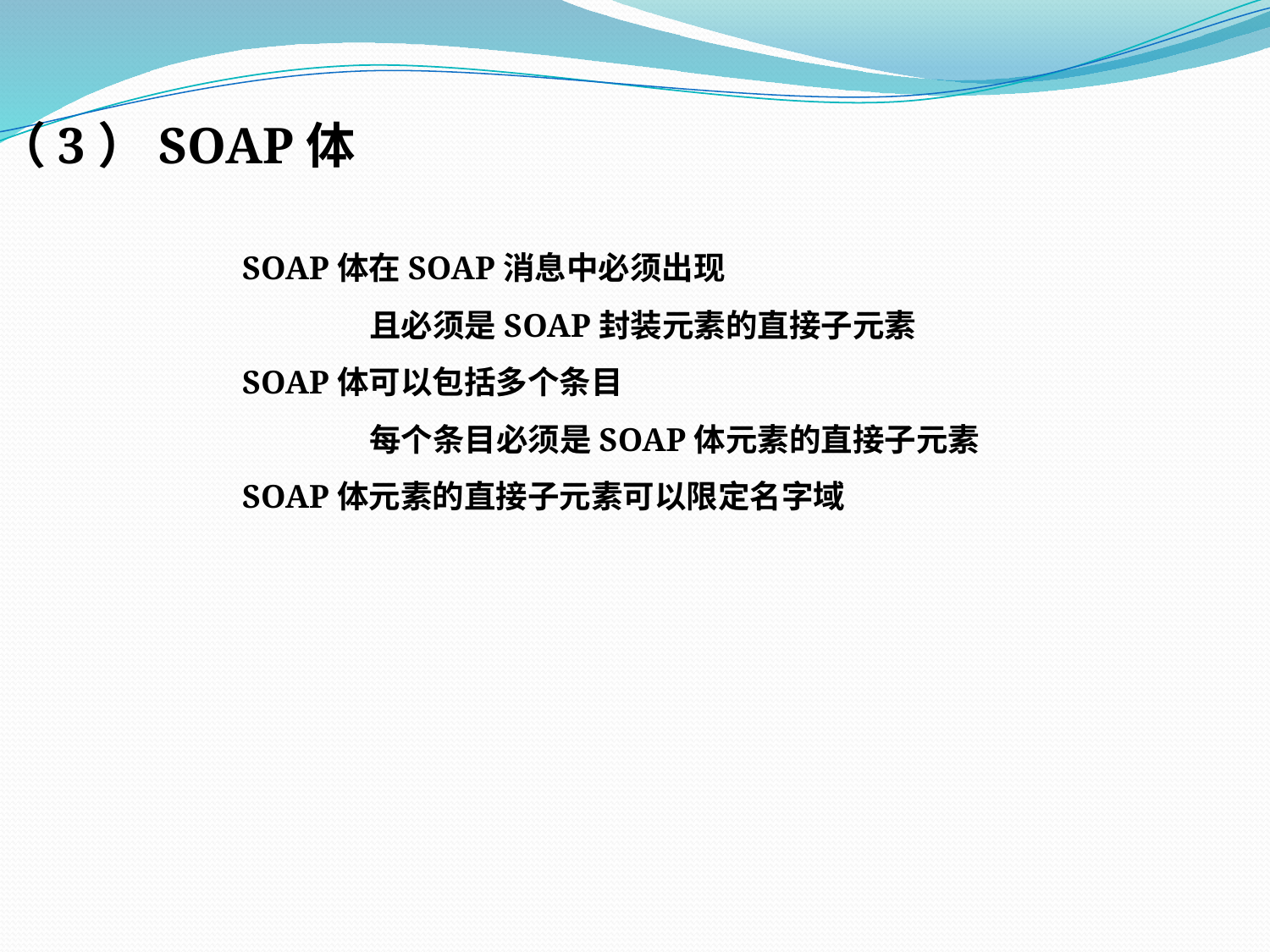

（3）SOAP体
SOAP体在SOAP消息中必须出现
	且必须是SOAP封装元素的直接子元素
SOAP体可以包括多个条目
	每个条目必须是SOAP体元素的直接子元素
SOAP体元素的直接子元素可以限定名字域